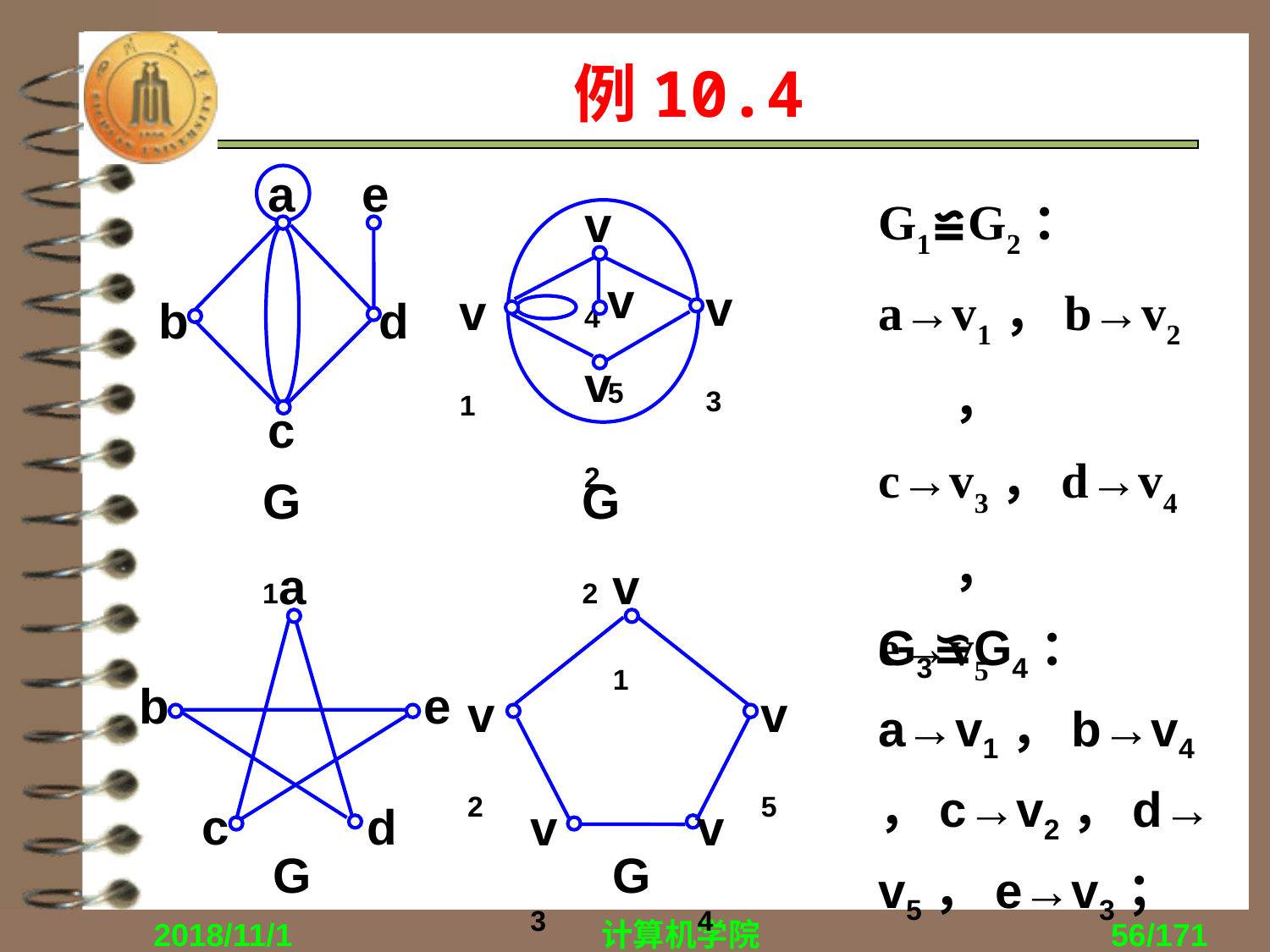

# 例10.4
a
e

v4

v5

v3
v1
b
d

v2

c

G1
G2
G1≌G2：
a→v1，b→v2，
c→v3，d→v4，
e→v5
v1
a

b
e
v2
v5

c
d
v3
v4

G3
G4
G3≌G4：
a→v1，b→v4，c→v2，d→v5，e→v3；
2018/11/1
计算机学院
56/171